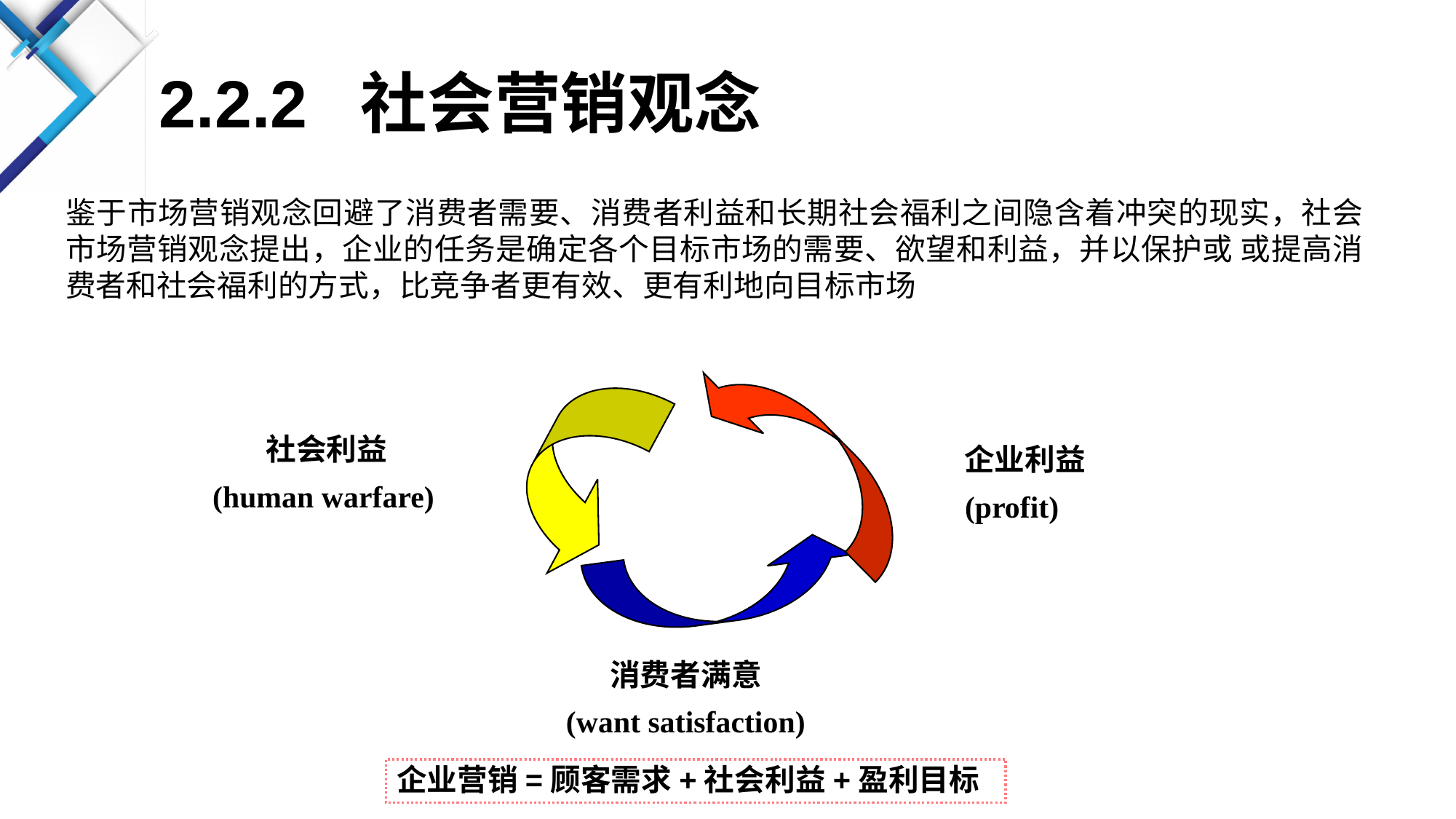

# 2.2.2  社会营销观念
鉴于市场营销观念回避了消费者需要、消费者利益和长期社会福利之间隐含着冲突的现实，社会市场营销观念提出，企业的任务是确定各个目标市场的需要、欲望和利益，并以保护或 或提高消费者和社会福利的方式，比竞争者更有效、更有利地向目标市场

社会利益
企业利益
(human warfare)
(profit)
消费者满意
(want satisfaction)
企业营销=顾客需求+社会利益+盈利目标